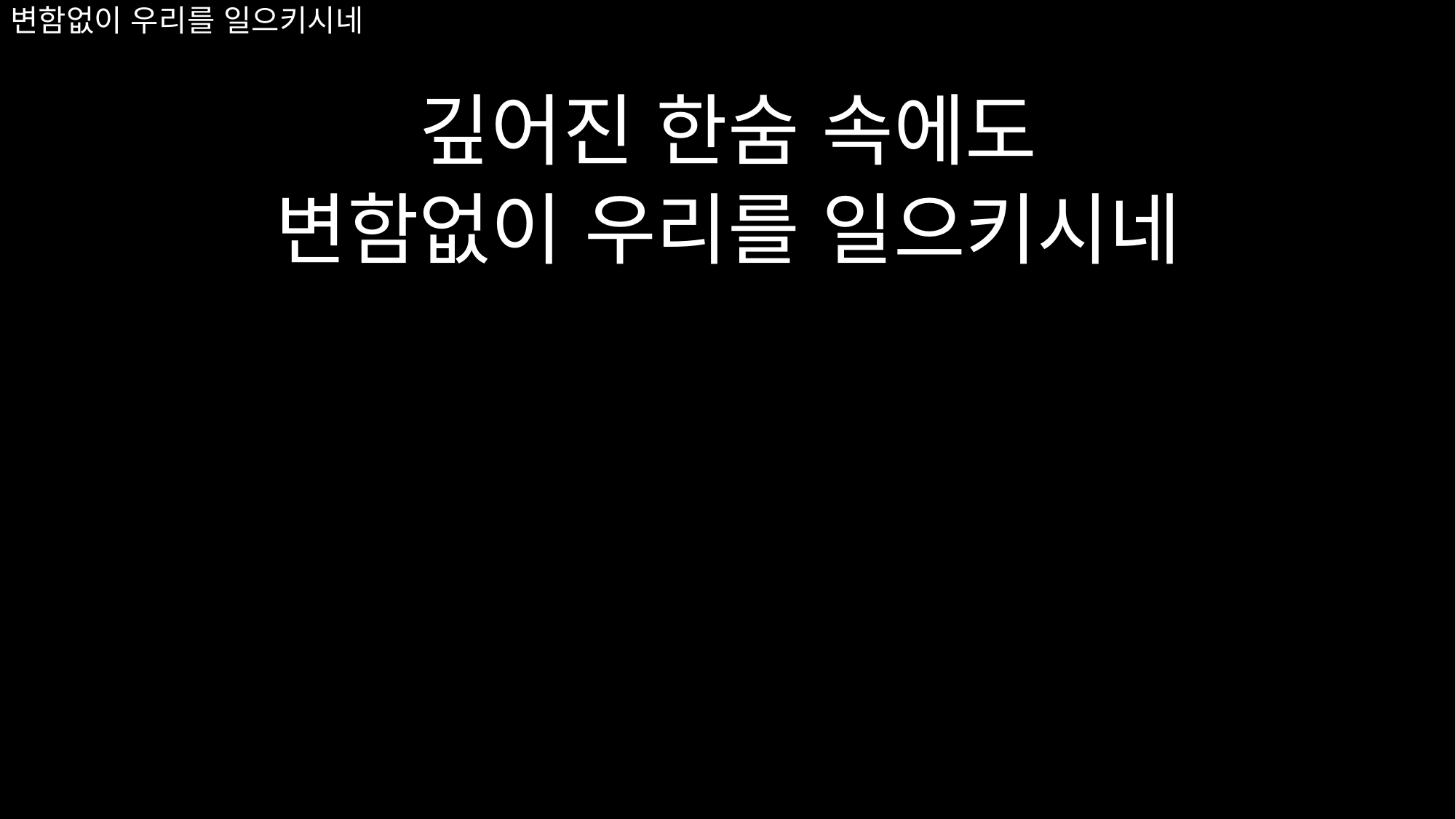

깊어진 한숨 속에도
변함없이 우리를 일으키시네

# 변함없이 우리를 일으키시네